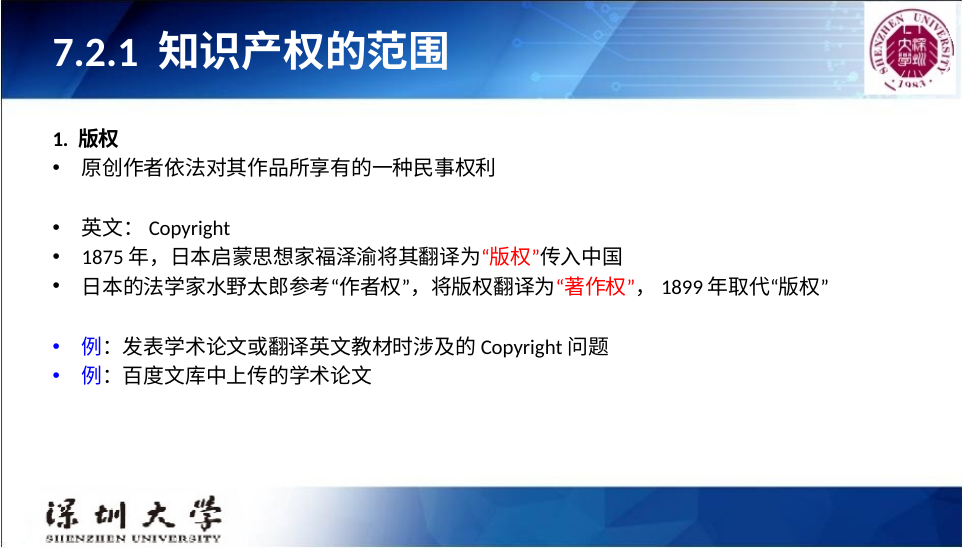

# 7.2.1 知识产权的范围
1. 版权
原创作者依法对其作品所享有的一种民事权利

英文：Copyright
1875年，日本启蒙思想家福泽渝将其翻译为“版权”传入中国
日本的法学家水野太郎参考“作者权”，将版权翻译为“著作权”，1899年取代“版权”

例：发表学术论文或翻译英文教材时涉及的Copyright问题
例：百度文库中上传的学术论文
253